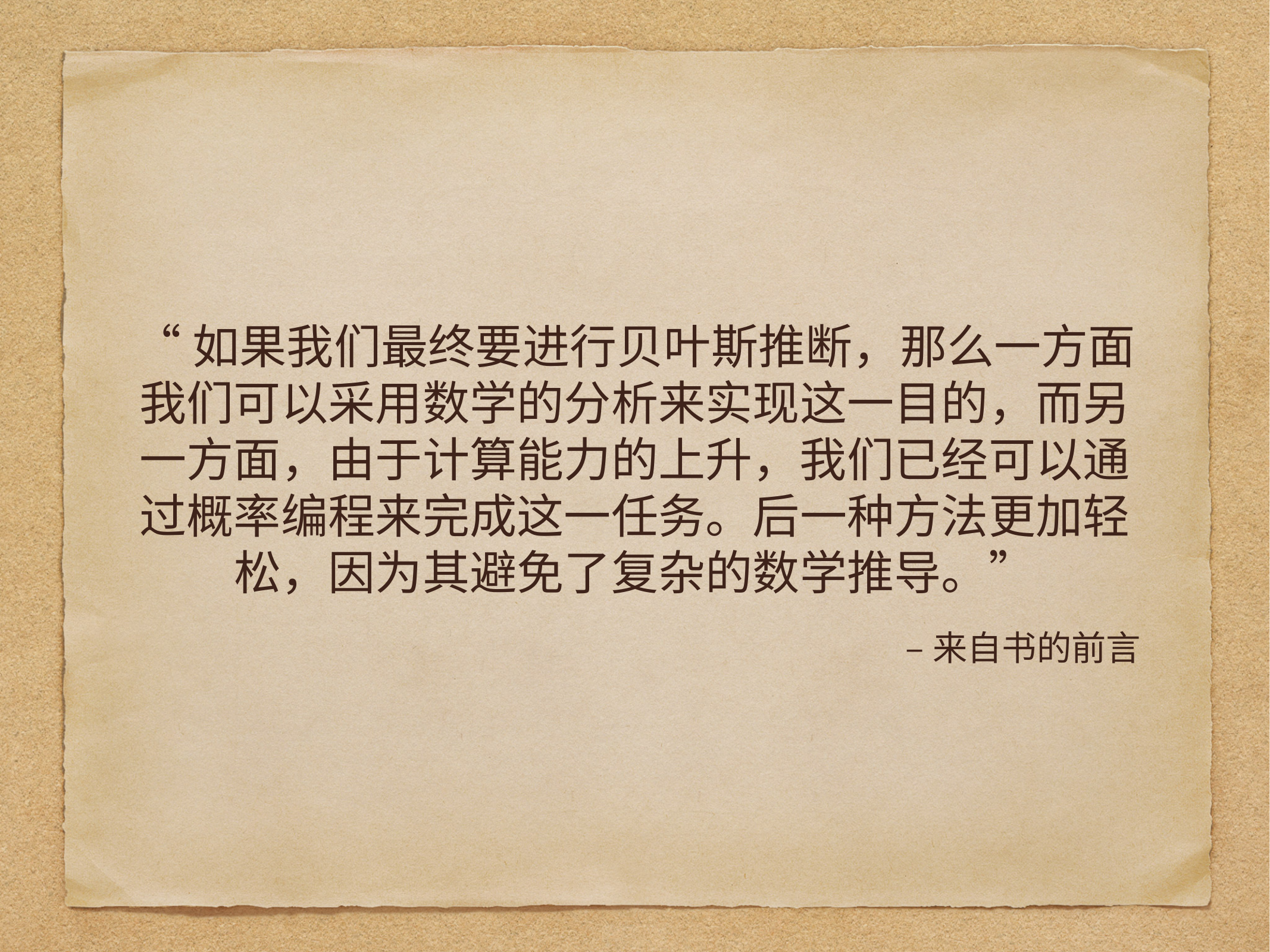

“如果我们最终要进行贝叶斯推断，那么一方面我们可以采用数学的分析来实现这一目的，而另一方面，由于计算能力的上升，我们已经可以通过概率编程来完成这一任务。后一种方法更加轻松，因为其避免了复杂的数学推导。”
–来自书的前言